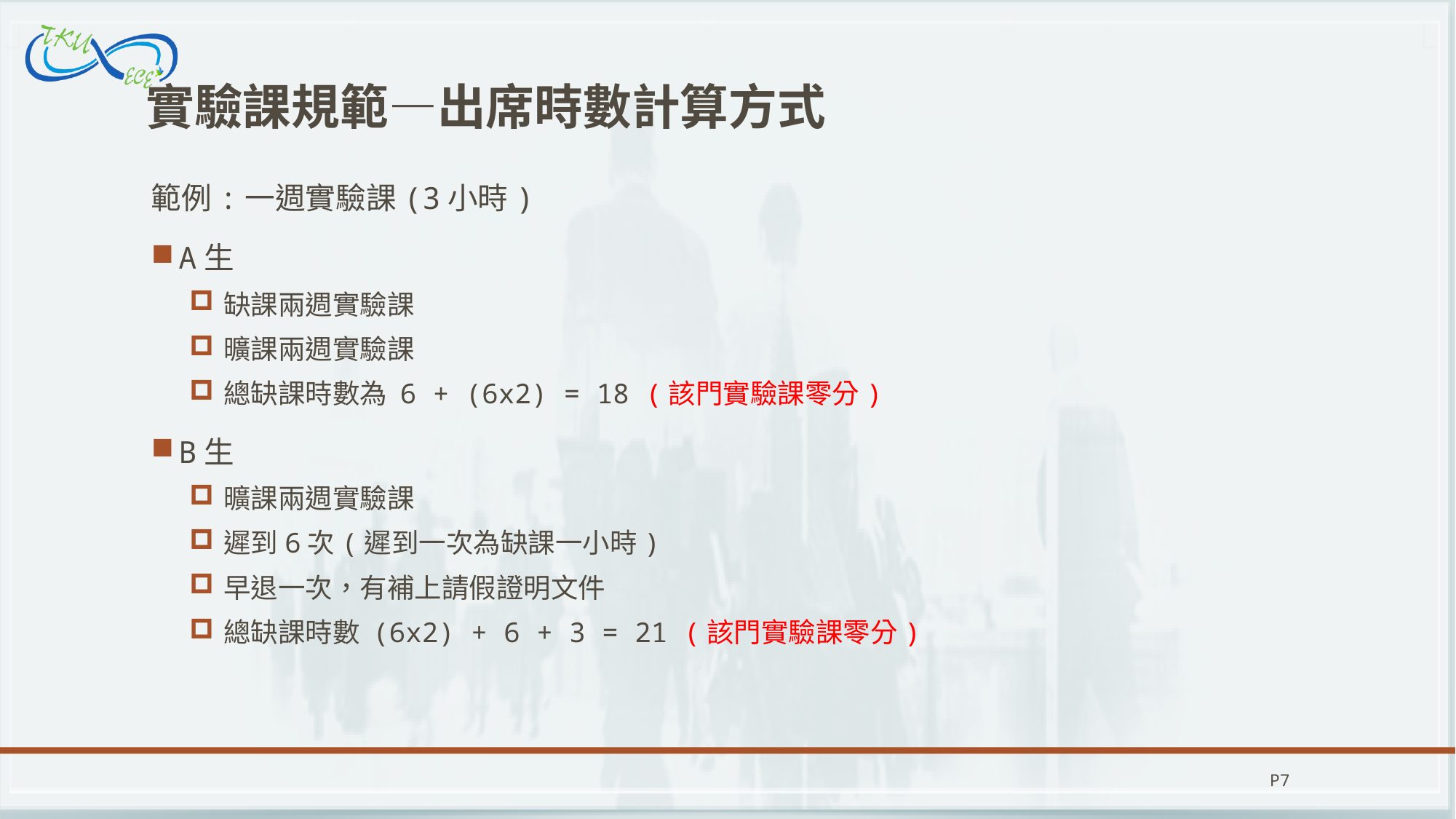

# 實驗課規範—出席時數計算方式
範例:一週實驗課(3小時)
A生
缺課兩週實驗課
曠課兩週實驗課
總缺課時數為 6 + (6x2) = 18 (該門實驗課零分)
B生
曠課兩週實驗課
遲到6次(遲到一次為缺課一小時)
早退一次，有補上請假證明文件
總缺課時數 (6x2) + 6 + 3 = 21 (該門實驗課零分)

P7